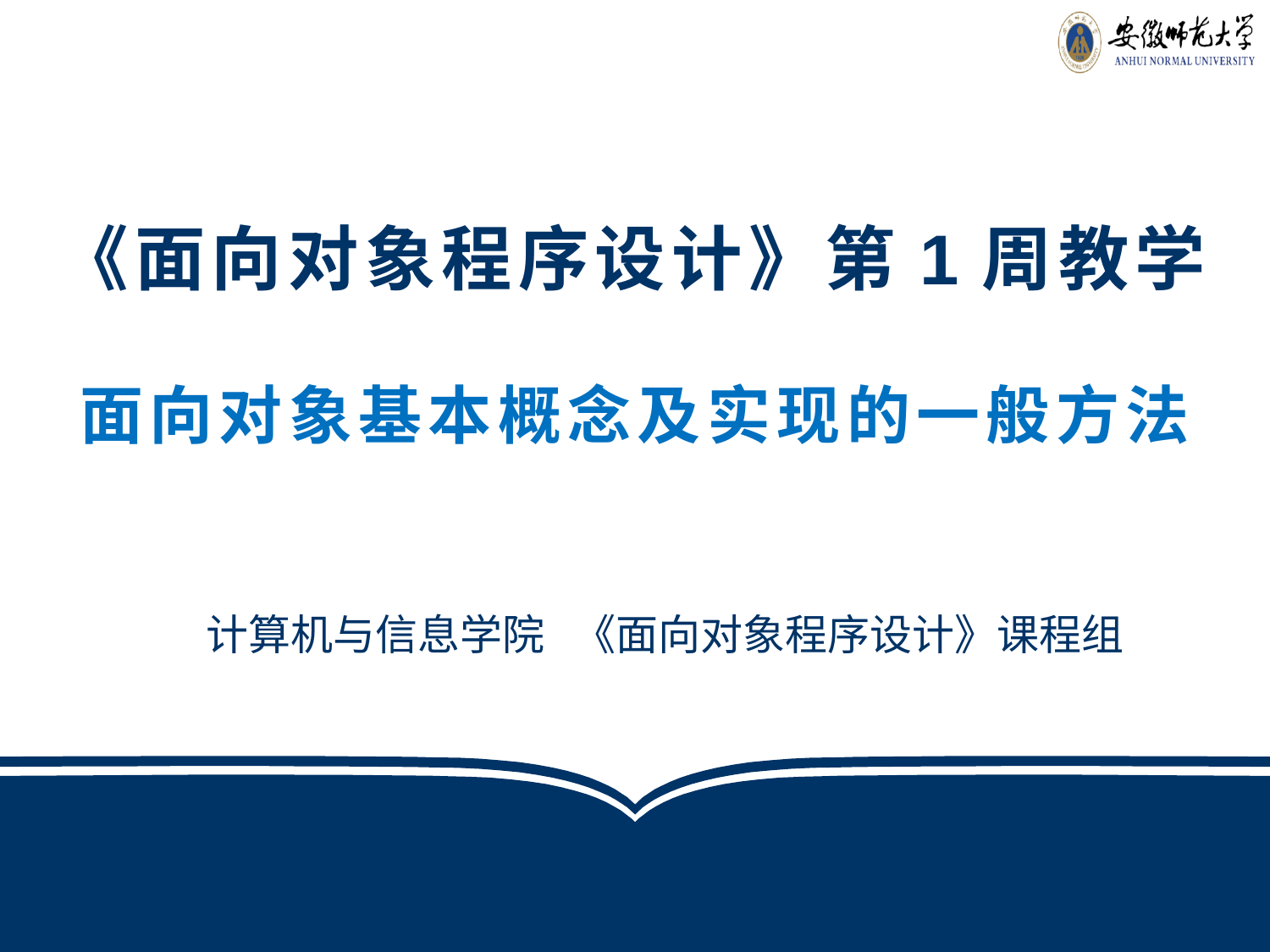

《面向对象程序设计》第1周教学
面向对象基本概念及实现的一般方法
计算机与信息学院   《面向对象程序设计》课程组